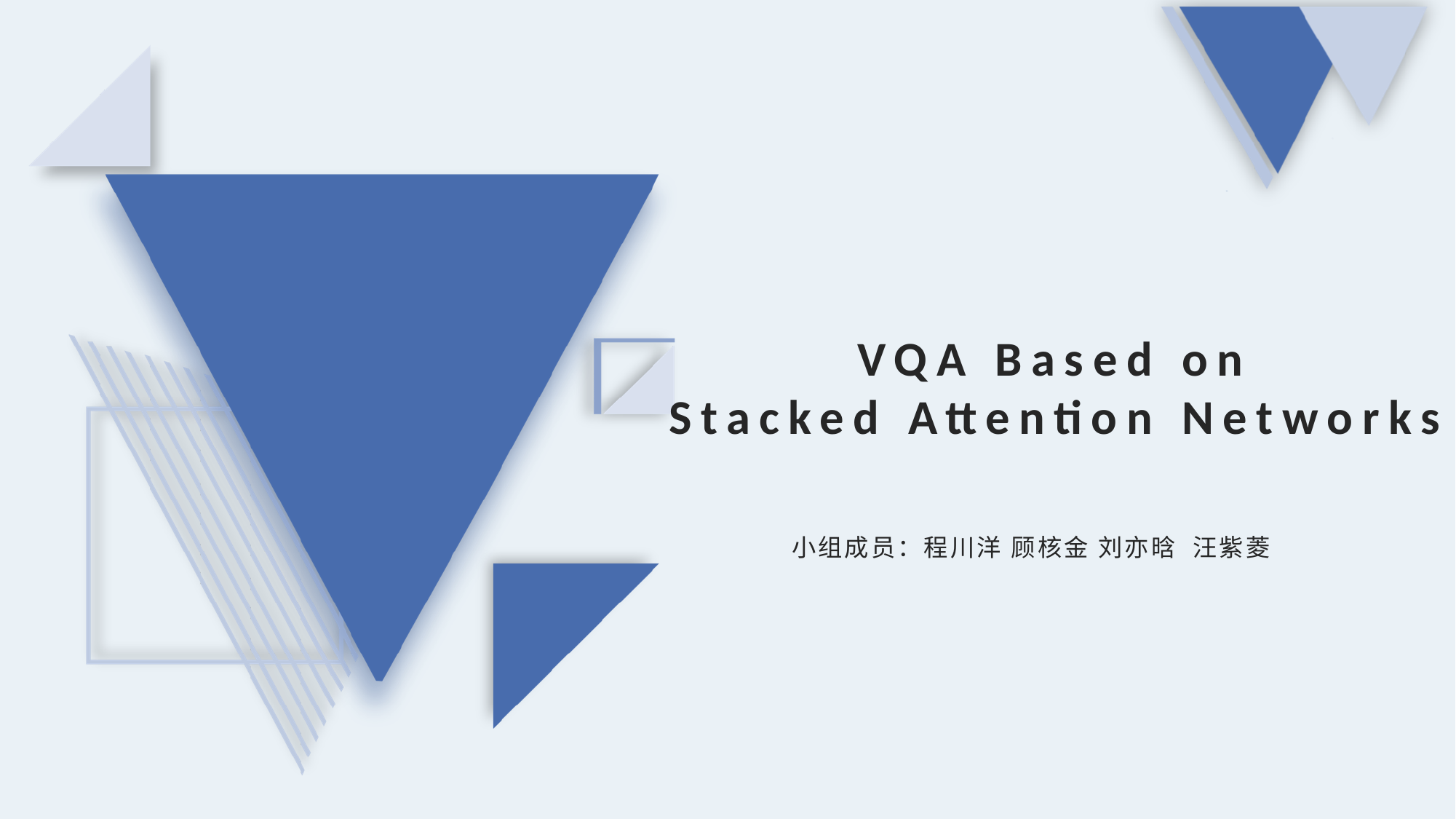

VQA Based on
Stacked Attention Networks
小组成员：程川洋 顾核金 刘亦晗  汪紫菱